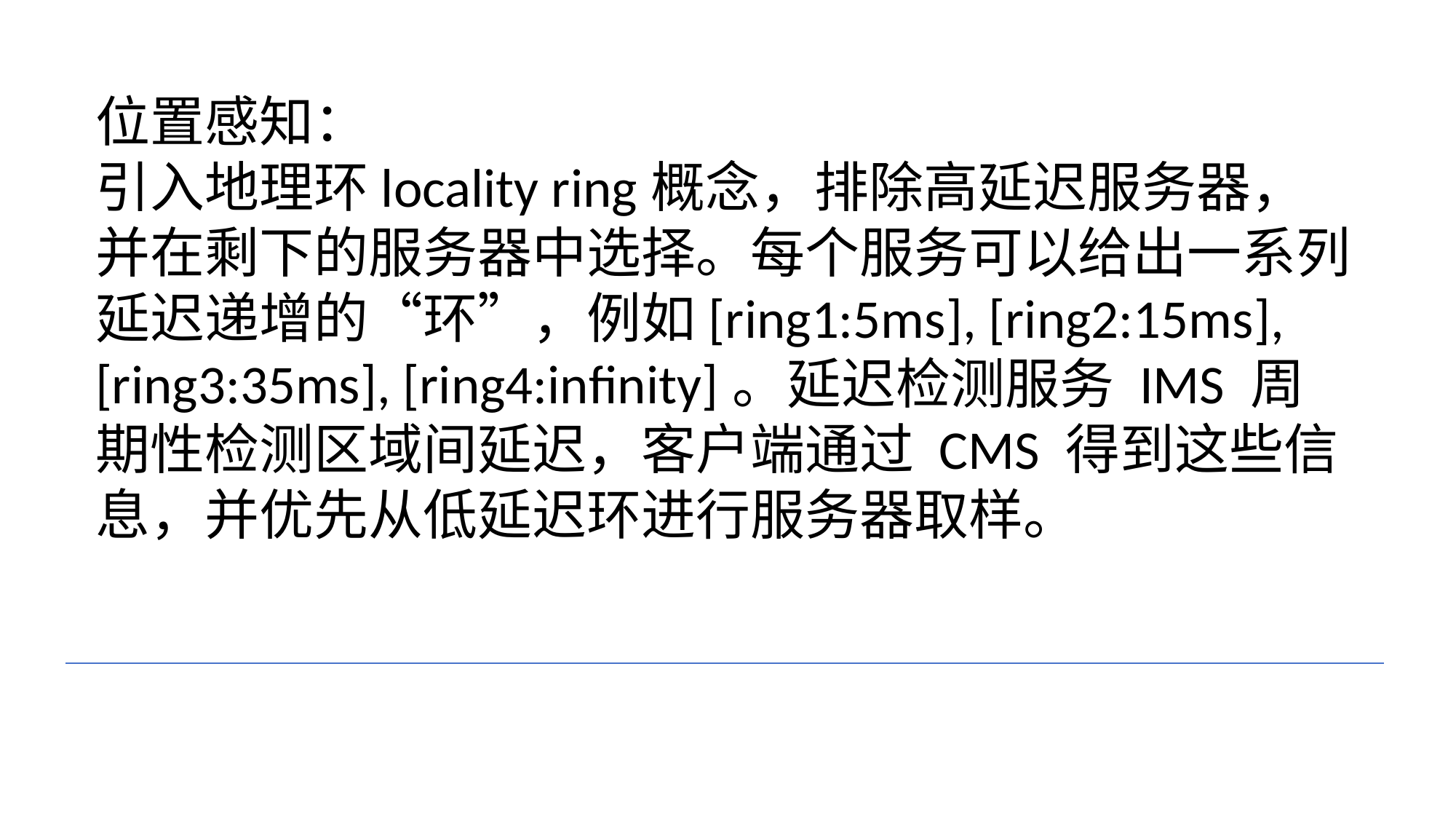

位置感知：
引入地理环locality ring概念，排除高延迟服务器，并在剩下的服务器中选择。每个服务可以给出一系列延迟递增的“环”，例如[ring1:5ms], [ring2:15ms], [ring3:35ms], [ring4:infinity]。延迟检测服务 IMS 周期性检测区域间延迟，客户端通过 CMS 得到这些信息，并优先从低延迟环进行服务器取样。